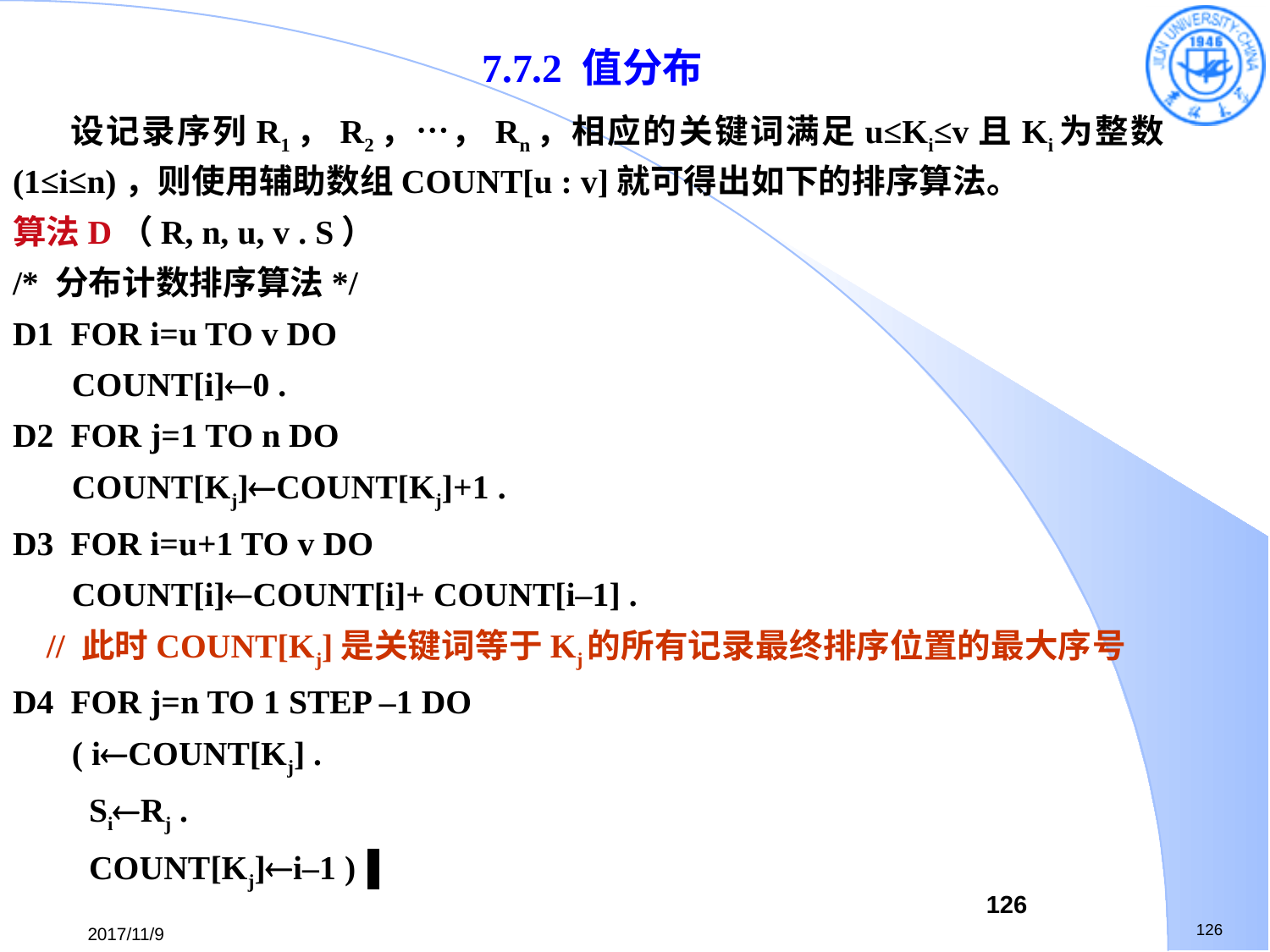

7.7.2 值分布
     设记录序列R1，R2，…，Rn，相应的关键词满足u≤Ki≤v且Ki为整数(1≤i≤n)，则使用辅助数组COUNT[u : v]就可得出如下的排序算法。
算法D（R, n, u, v . S）
/* 分布计数排序算法*/
D1  FOR i=u TO v DO
       COUNT[i]←0 .
D2  FOR j=1 TO n DO
       COUNT[Kj]←COUNT[Kj]+1 .
D3  FOR i=u+1 TO v DO
       COUNT[i]←COUNT[i]+ COUNT[i–1] .
    // 此时COUNT[Kj]是关键词等于Kj的所有记录最终排序位置的最大序号
D4  FOR j=n TO 1 STEP –1 DO
       ( i←COUNT[Kj] .
         Si←Rj .
         COUNT[Kj]←i–1 )▐
126